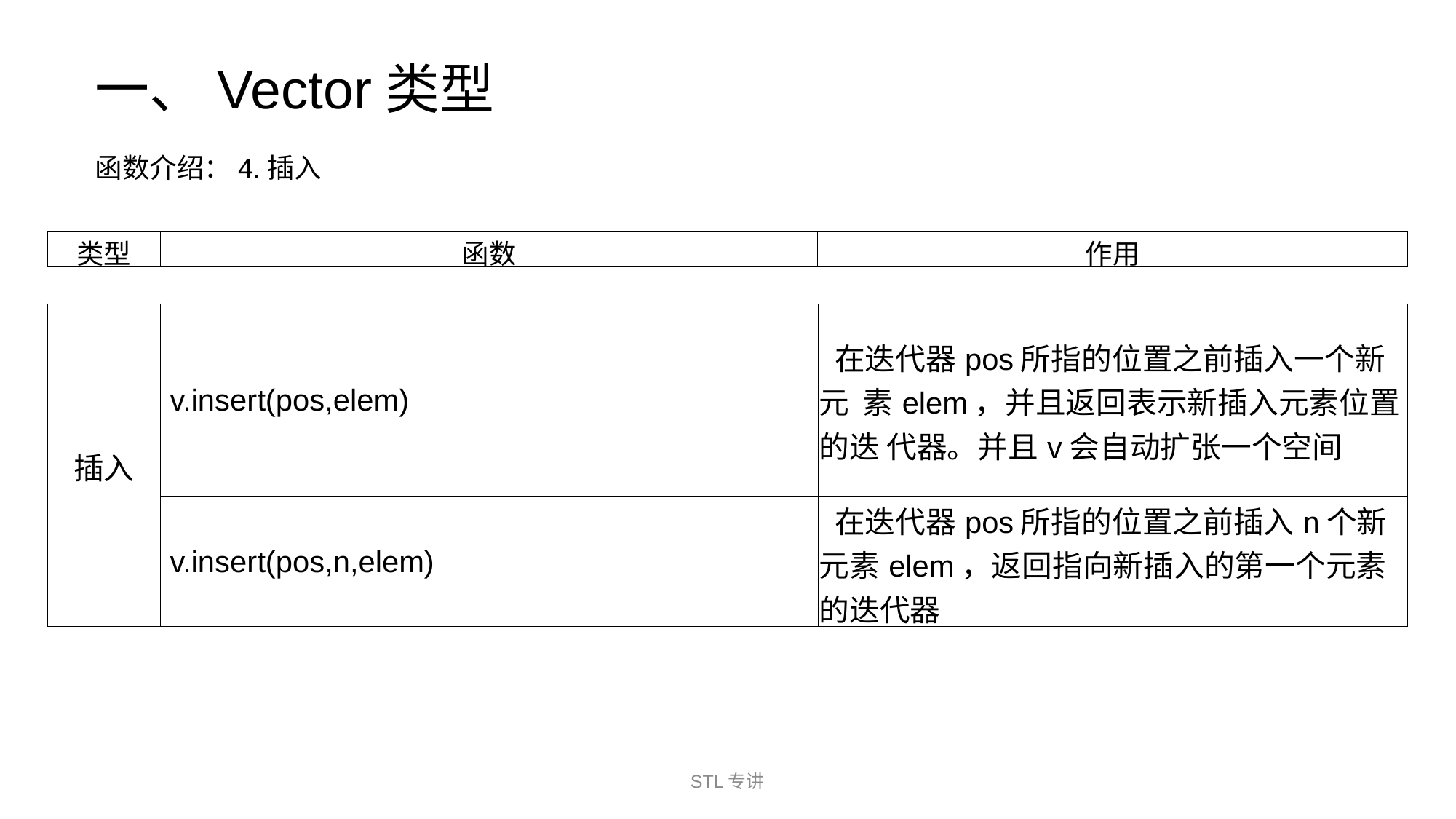

一、Vector类型
函数介绍：4.插入
| 类型 | 函数 | 作用 |
| --- | --- | --- |
| 插入 | v.insert(pos,elem) | 在迭代器pos所指的位置之前插入一个新元 素elem，并且返回表示新插入元素位置的迭 代器。并且v会自动扩张一个空间 |
| --- | --- | --- |
|  | v.insert(pos,n,elem) | 在迭代器pos所指的位置之前插入n个新元素elem，返回指向新插入的第一个元素的迭代器 |

STL专讲
7